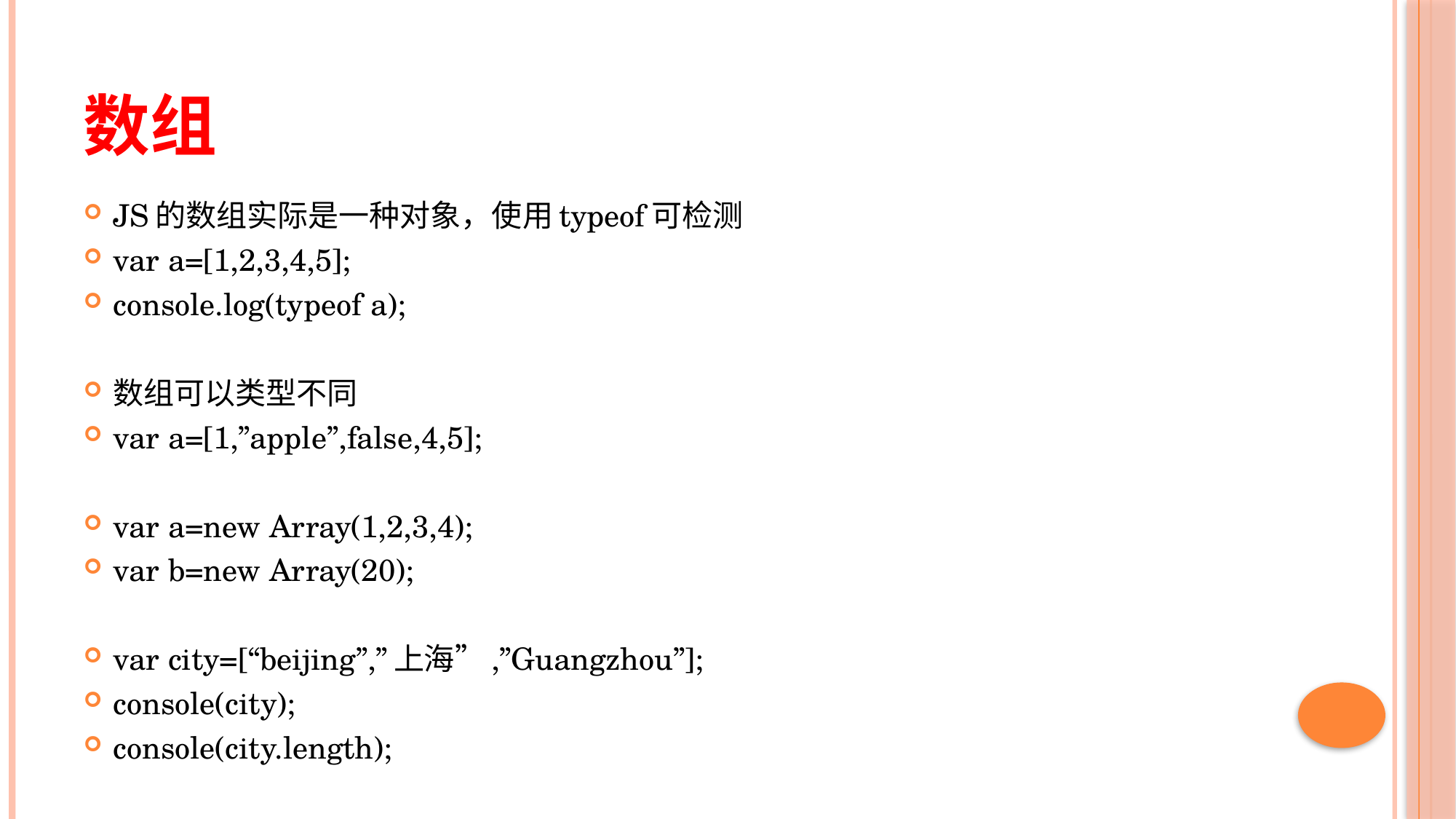

# 数组
JS的数组实际是一种对象，使用typeof可检测
var a=[1,2,3,4,5];
console.log(typeof a);

数组可以类型不同
var a=[1,”apple”,false,4,5];

var a=new Array(1,2,3,4);
var b=new Array(20);

var city=[“beijing”,”上海”,”Guangzhou”];
console(city);
console(city.length);